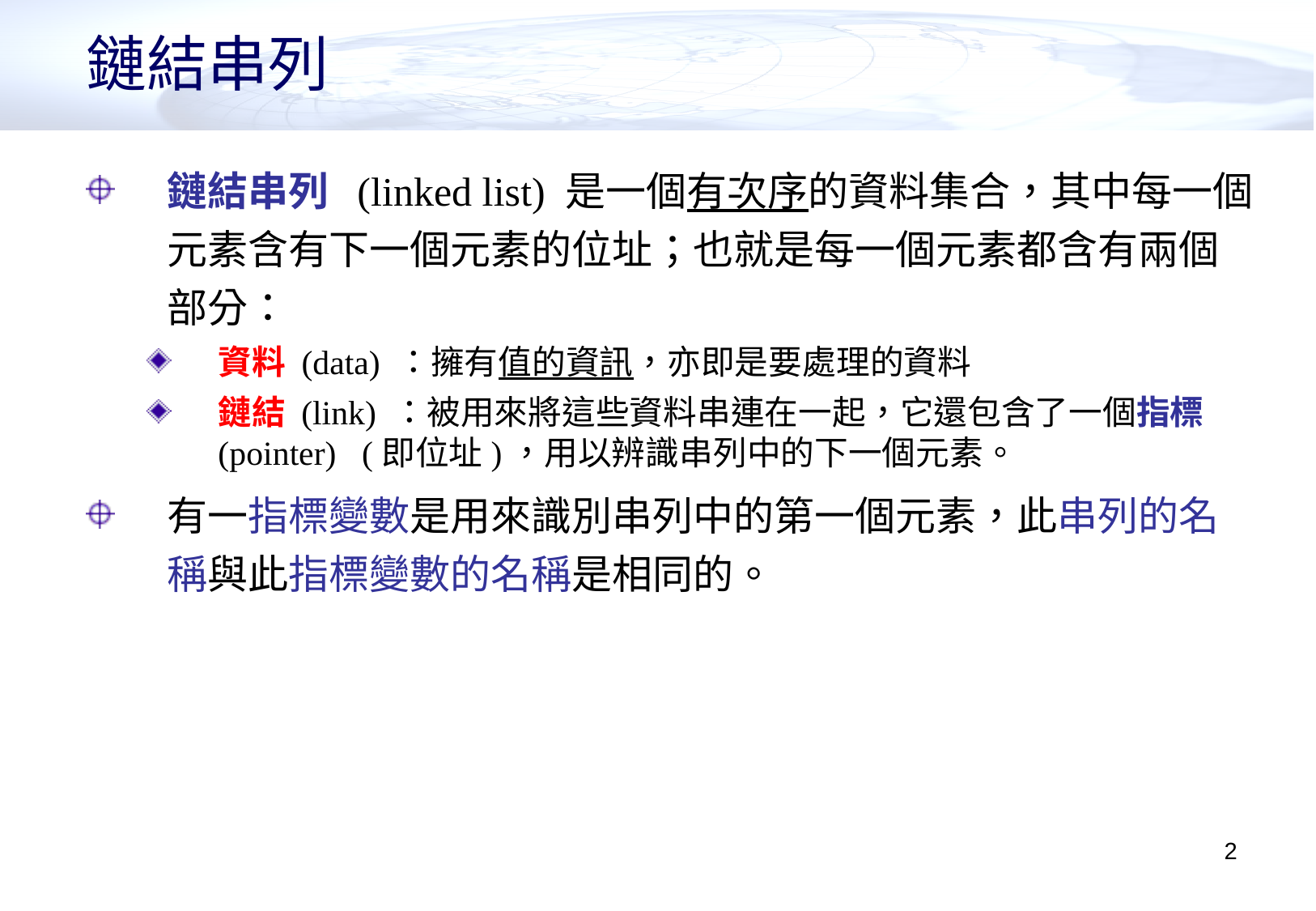

# 鏈結串列
鏈結串列  (linked list) 是一個有次序的資料集合，其中每一個元素含有下一個元素的位址；也就是每一個元素都含有兩個部分：
資料 (data) ：擁有值的資訊，亦即是要處理的資料
鏈結 (link) ：被用來將這些資料串連在一起，它還包含了一個指標  (pointer)   (即位址)，用以辨識串列中的下一個元素。
有一指標變數是用來識別串列中的第一個元素，此串列的名稱與此指標變數的名稱是相同的。
2